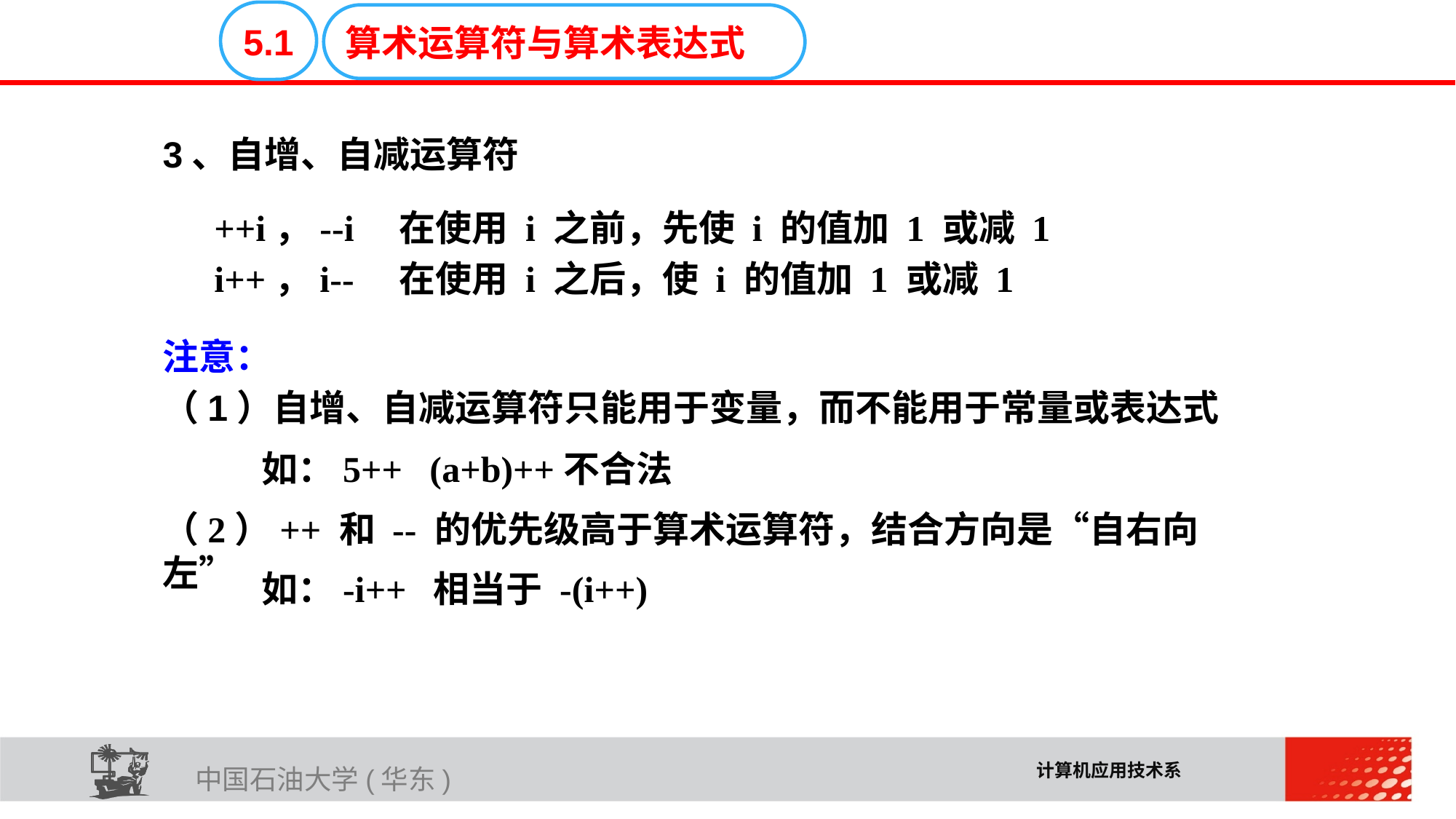

E6636B02012BD195C019CE06C16E30F4C33D02E32711A616D0819A1A3DEC08F98FFCE503BC41BA966B45D6F0472B73A72FC0F2BE2AA537FE6A04217657FCC2FDBF2DB6715F2B3FB871C24A61410
5.1
算术运算符与算术表达式
3、自增、自减运算符
++i，--i    在使用 i 之前，先使 i 的值加 1 或减 1
i++，i--    在使用 i 之后，使 i 的值加 1 或减 1
注意：
（1）自增、自减运算符只能用于变量，而不能用于常量或表达式
如：5++   (a+b)++不合法
（2）++ 和 -- 的优先级高于算术运算符，结合方向是“自右向左”
如：-i++  相当于 -(i++)
35